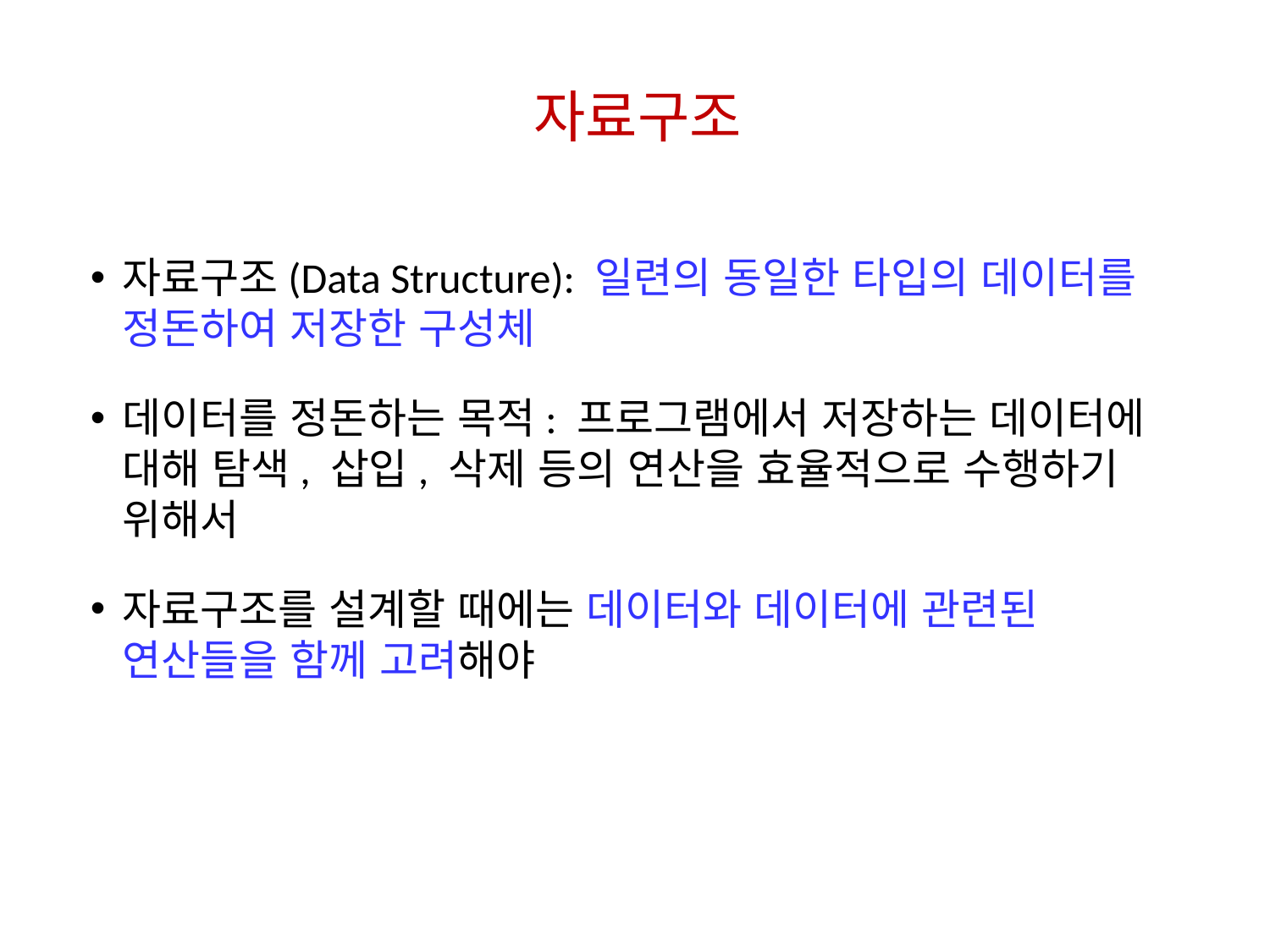

# 자료구조
자료구조(Data Structure): 일련의 동일한 타입의 데이터를 정돈하여 저장한 구성체
데이터를 정돈하는 목적: 프로그램에서 저장하는 데이터에 대해 탐색, 삽입, 삭제 등의 연산을 효율적으로 수행하기 위해서
자료구조를 설계할 때에는 데이터와 데이터에 관련된 연산들을 함께 고려해야